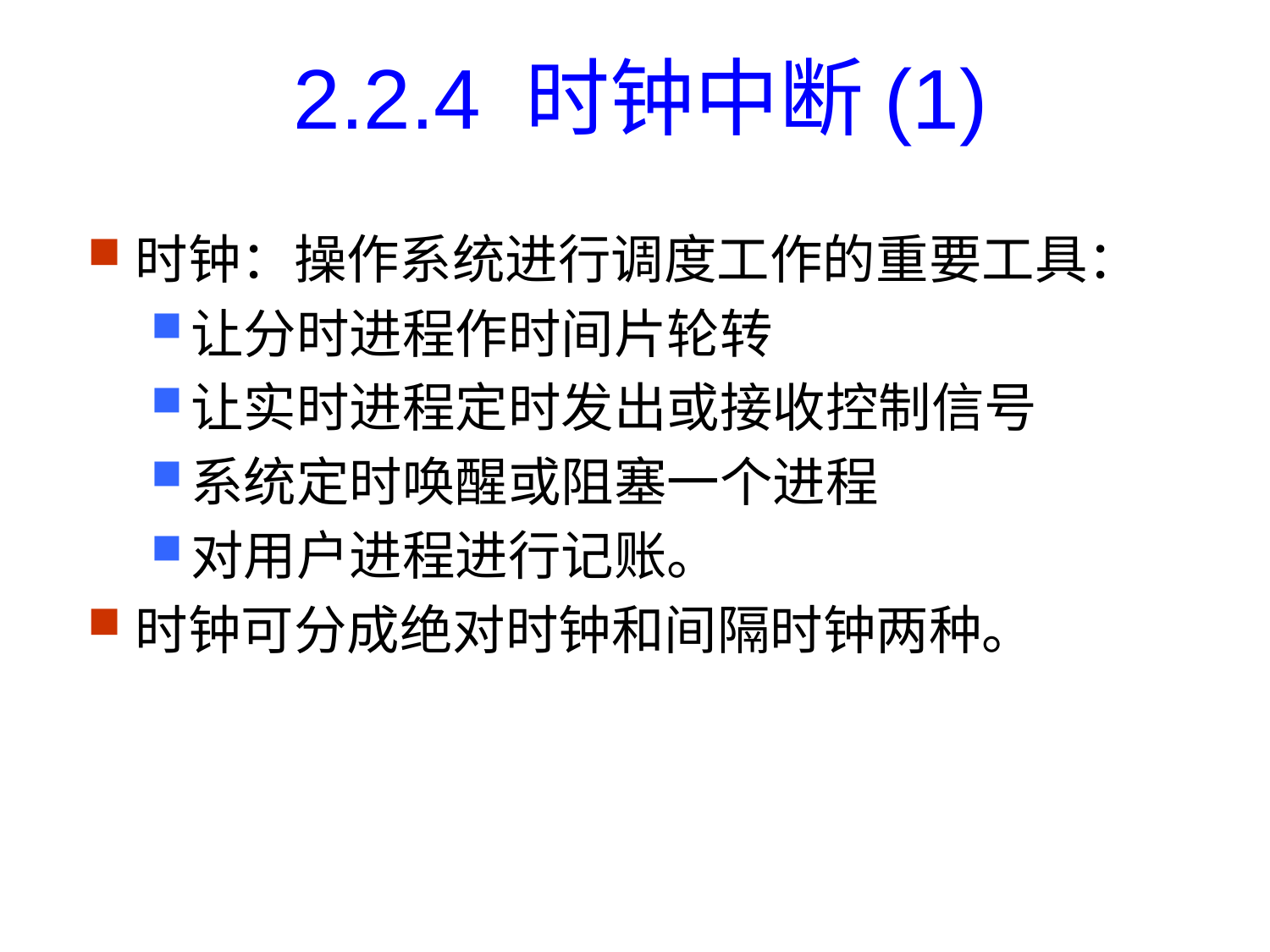

2.2.4 时钟中断(1)
时钟：操作系统进行调度工作的重要工具：
让分时进程作时间片轮转
让实时进程定时发出或接收控制信号
系统定时唤醒或阻塞一个进程
对用户进程进行记账。
时钟可分成绝对时钟和间隔时钟两种。